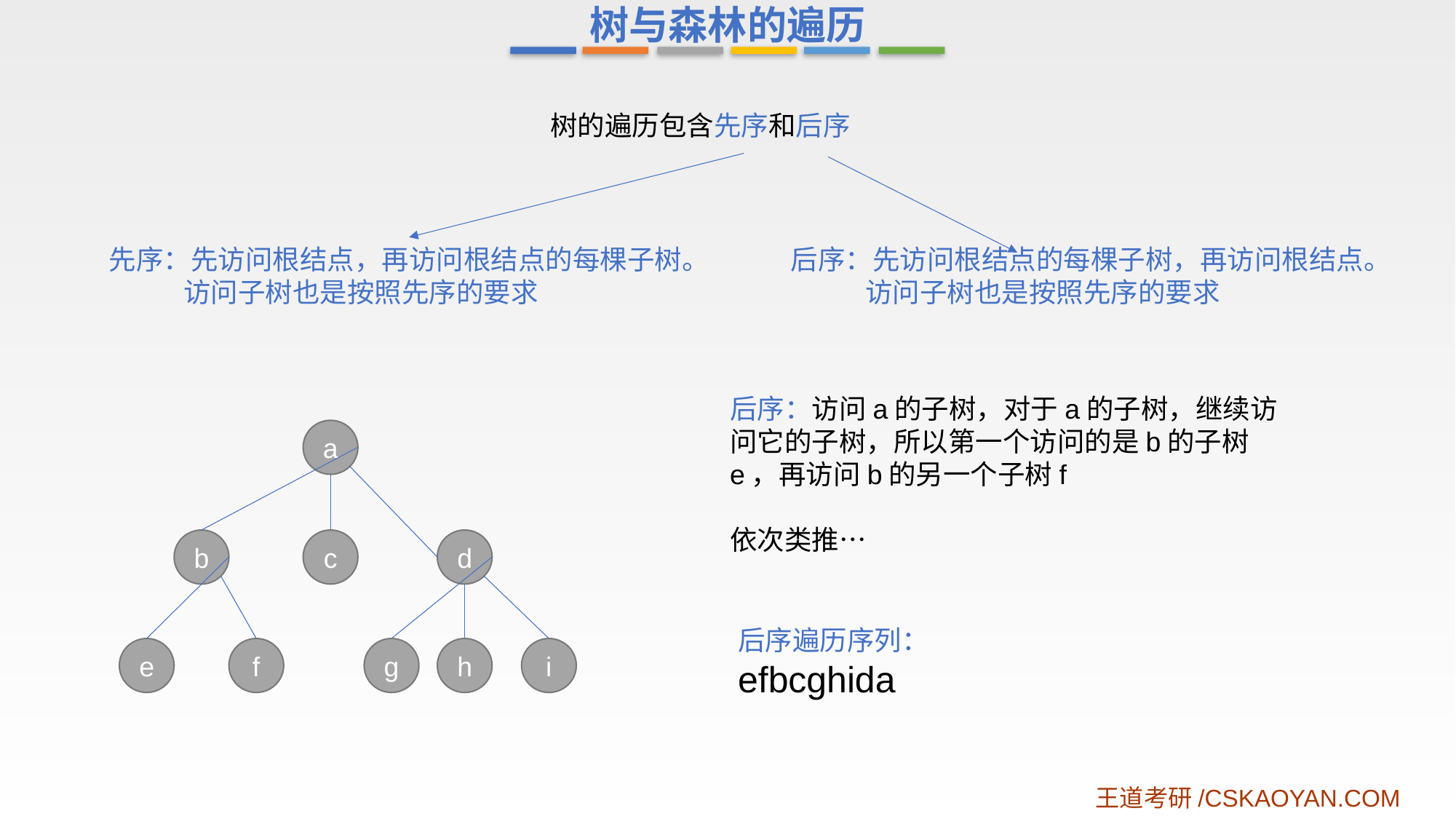

树与森林的遍历

树的遍历包含先序和后序
先序：先访问根结点，再访问根结点的每棵子树。
           访问子树也是按照先序的要求
后序：先访问根结点的每棵子树，再访问根结点。
           访问子树也是按照先序的要求
后序：访问a的子树，对于a的子树，继续访问它的子树，所以第一个访问的是b的子树e，再访问b的另一个子树f

依次类推…
a
b
c
d
后序遍历序列：
efbcghida
e
f
g
h
i
王道考研/CSKAOYAN.COM